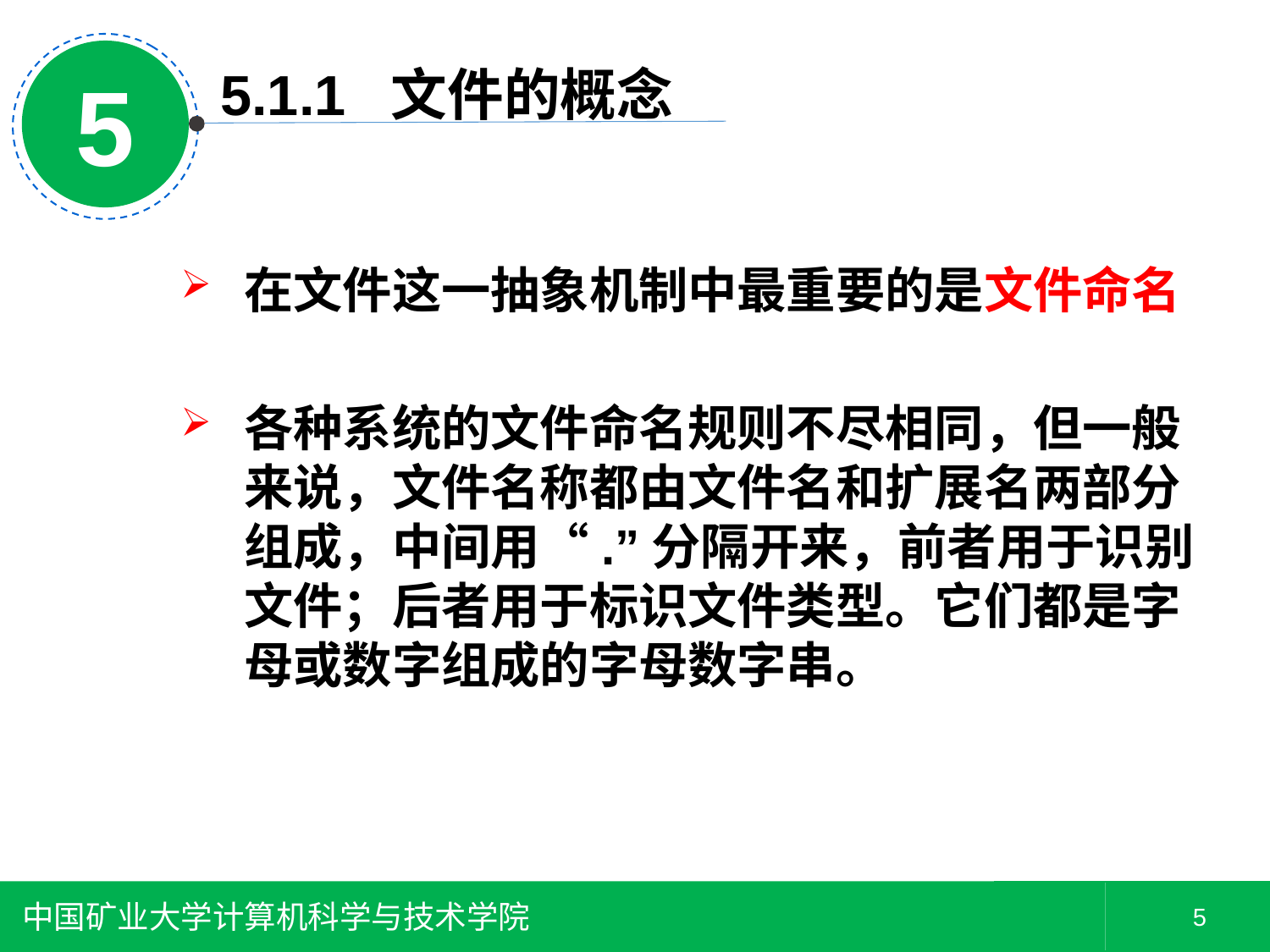

5
5.1.1  文件的概念

在文件这一抽象机制中最重要的是文件命名

各种系统的文件命名规则不尽相同，但一般来说，文件名称都由文件名和扩展名两部分组成，中间用“.”分隔开来，前者用于识别文件；后者用于标识文件类型。它们都是字母或数字组成的字母数字串。